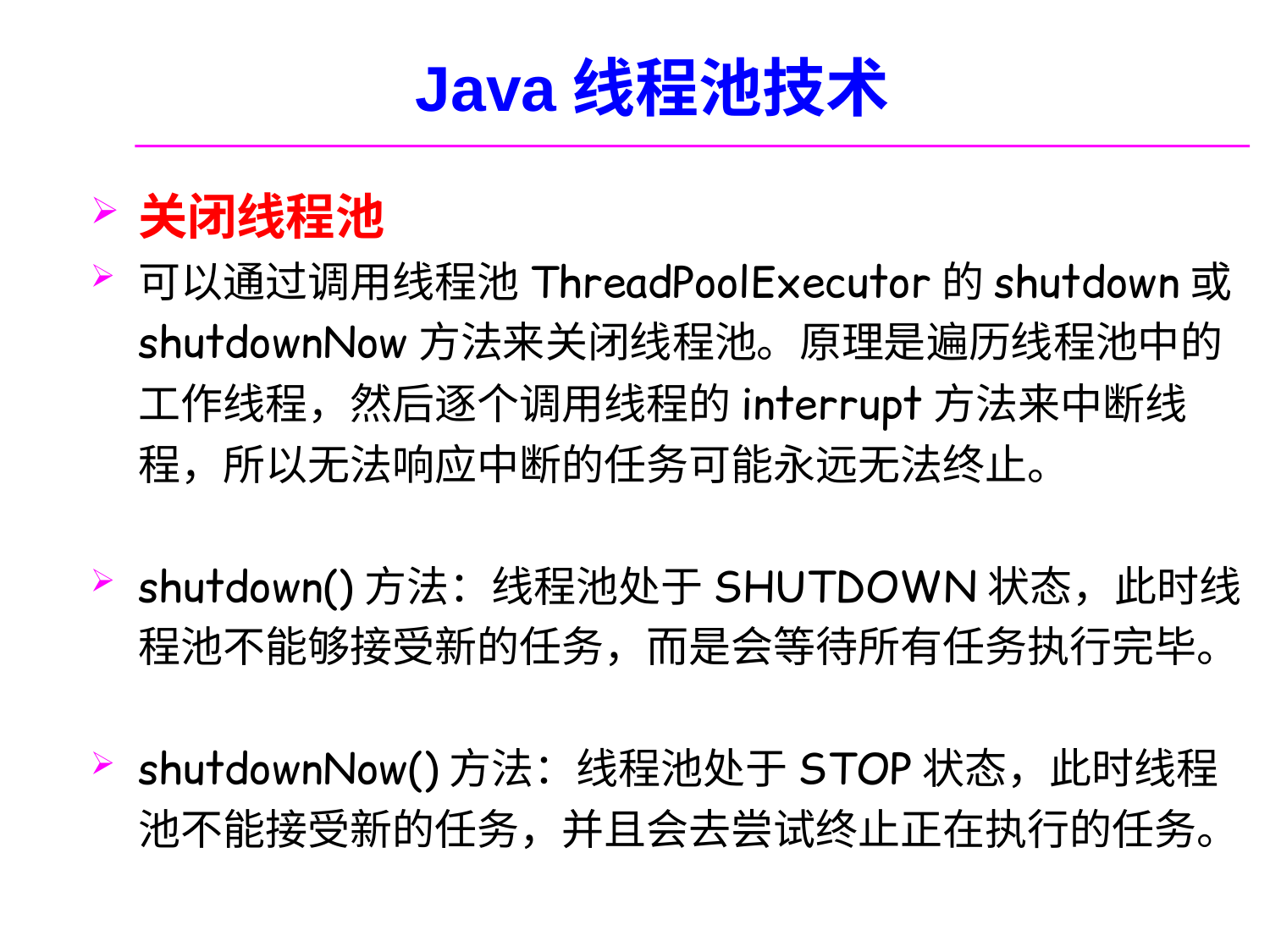

# Java线程池技术
关闭线程池
可以通过调用线程池ThreadPoolExecutor的shutdown或shutdownNow方法来关闭线程池。原理是遍历线程池中的工作线程，然后逐个调用线程的interrupt方法来中断线程，所以无法响应中断的任务可能永远无法终止。

shutdown()方法：线程池处于SHUTDOWN状态，此时线程池不能够接受新的任务，而是会等待所有任务执行完毕。

shutdownNow()方法：线程池处于STOP状态，此时线程池不能接受新的任务，并且会去尝试终止正在执行的任务。
64